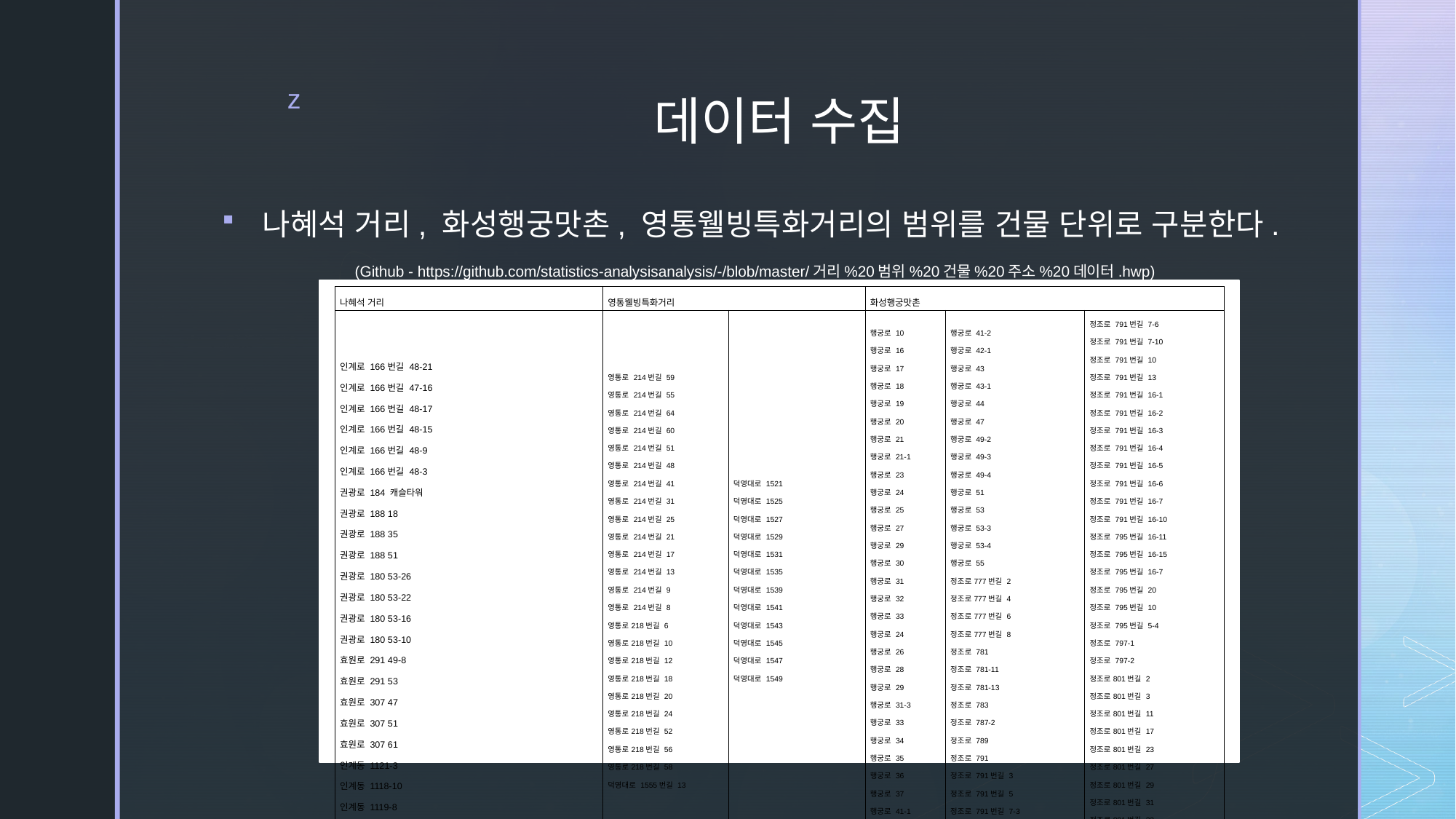

# 데이터 수집
나혜석 거리, 화성행궁맛촌, 영통웰빙특화거리의 범위를 건물 단위로 구분한다.
(Github - https://github.com/statistics-analysisanalysis/-/blob/master/거리%20범위%20건물%20주소%20데이터.hwp)

| 나혜석 거리 | 영통웰빙특화거리 |  | 화성행궁맛촌 |  |  |
| --- | --- | --- | --- | --- | --- |
| 인계로 166번길 48-21 인계로 166번길 47-16 인계로 166번길 48-17 인계로 166번길 48-15 인계로 166번길 48-9 인계로 166번길 48-3 권광로 184 캐슬타워 권광로 188 18 권광로 188 35 권광로 188 51 권광로 180 53-26 권광로 180 53-22 권광로 180 53-16 권광로 180 53-10 효원로 291 49-8 효원로 291 53 효원로 307 47 효원로 307 51 효원로 307 61 인계동 1121-3 인계동 1118-10 인계동 1119-8 | 영통로 214번길 59 영통로 214번길 55 영통로 214번길 64 영통로 214번길 60 영통로 214번길 51 영통로 214번길 48 영통로 214번길 41 영통로 214번길 31 영통로 214번길 25 영통로 214번길 21 영통로 214번길 17 영통로 214번길 13 영통로 214번길 9 영통로 214번길 8 영통로218번길 6 영통로218번길 10 영통로218번길 12 영통로218번길 18 영통로218번길 20 영통로218번길 24 영통로218번길 52 영통로218번길 56 영통로218번길 58 덕영대로 1555번길 13 | 덕영대로 1521 덕영대로 1525 덕영대로 1527 덕영대로 1529 덕영대로 1531 덕영대로 1535 덕영대로 1539 덕영대로 1541 덕영대로 1543 덕영대로 1545 덕영대로 1547 덕영대로 1549 | 행궁로 10 행궁로 16 행궁로 17 행궁로 18 행궁로 19 행궁로 20 행궁로 21 행궁로 21-1 행궁로 23 행궁로 24 행궁로 25 행궁로 27 행궁로 29 행궁로 30 행궁로 31 행궁로 32 행궁로 33 행궁로 24 행궁로 26 행궁로 28 행궁로 29 행궁로 31-3 행궁로 33 행궁로 34 행궁로 35 행궁로 36 행궁로 37 행궁로 41-1 행궁로 41-2 | 행궁로 41-2 행궁로 42-1 행궁로 43 행궁로 43-1 행궁로 44 행궁로 47 행궁로 49-2 행궁로 49-3 행궁로 49-4 행궁로 51 행궁로 53 행궁로 53-3 행궁로 53-4 행궁로 55 정조로777번길 2 정조로777번길 4 정조로777번길 6 정조로777번길 8 정조로 781 정조로 781-11 정조로 781-13 정조로 783 정조로 787-2 정조로 789 정조로 791 정조로 791번길 3 정조로 791번길 5 정조로 791번길 7-3 정조로 791번길 7-5 | 정조로 791번길 7-6 정조로 791번길 7-10 정조로 791번길 10 정조로 791번길 13 정조로 791번길 16-1 정조로 791번길 16-2 정조로 791번길 16-3 정조로 791번길 16-4 정조로 791번길 16-5 정조로 791번길 16-6 정조로 791번길 16-7 정조로 791번길 16-10 정조로 795번길 16-11 정조로 795번길 16-15 정조로 795번길 16-7 정조로 795번길 20 정조로 795번길 10 정조로 795번길 5-4 정조로 797-1 정조로 797-2 정조로801번길 2 정조로801번길 3 정조로801번길 11 정조로801번길 17 정조로801번길 23 정조로801번길 27 정조로801번길 29 정조로801번길 31 정조로801번길 33 팔달로 2가 3-1 |